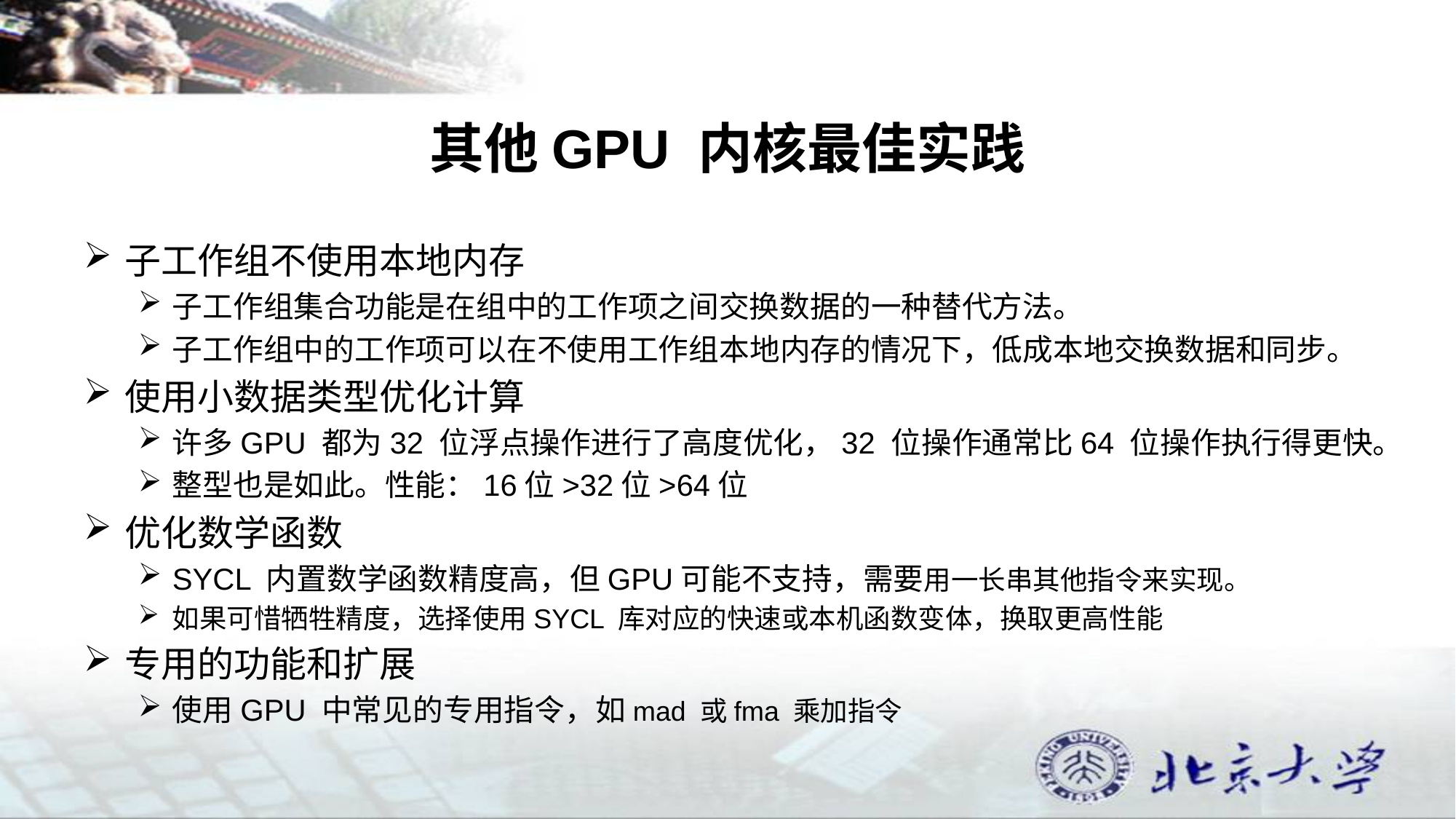

# 其他GPU 内核最佳实践
子工作组不使用本地内存
子工作组集合功能是在组中的工作项之间交换数据的一种替代方法。
子工作组中的工作项可以在不使用工作组本地内存的情况下，低成本地交换数据和同步。
使用小数据类型优化计算
许多GPU 都为32 位浮点操作进行了高度优化，32 位操作通常比64 位操作执行得更快。
整型也是如此。性能：16位>32位>64位
优化数学函数
SYCL 内置数学函数精度高，但GPU可能不支持，需要用一长串其他指令来实现。
如果可惜牺牲精度，选择使用SYCL 库对应的快速或本机函数变体，换取更高性能
专用的功能和扩展
使用GPU 中常见的专用指令，如mad 或fma 乘加指令